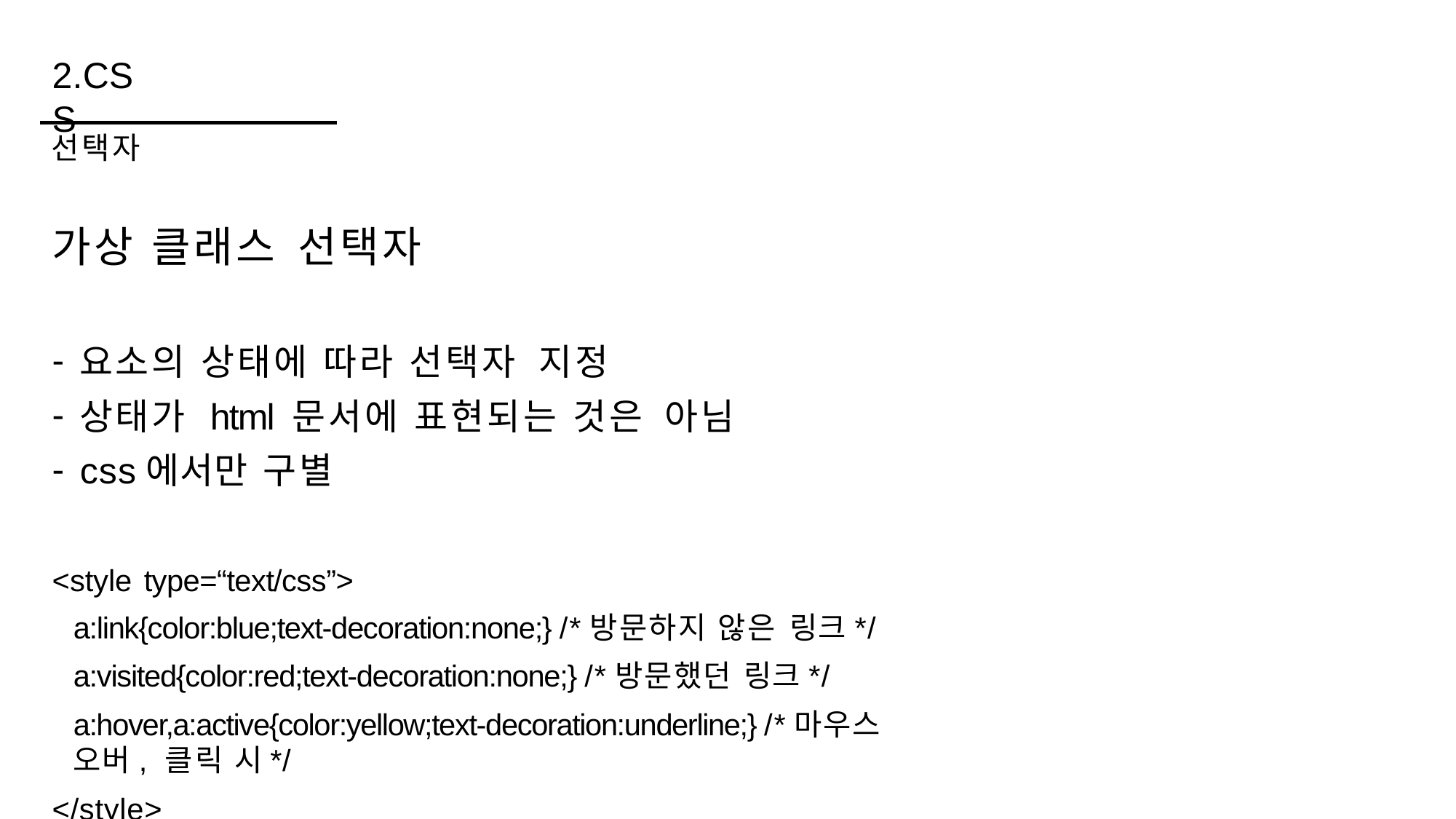

# 2.CSS

선택자

가상 클래스 선택자

요소의 상태에 따라 선택자 지정
상태가 html 문서에 표현되는 것은 아님
css에서만 구별

<style type=“text/css”>
a:link{color:blue;text-decoration:none;} /*방문하지 않은 링크*/  a:visited{color:red;text-decoration:none;} /*방문했던 링크*/
a:hover,a:active{color:yellow;text-decoration:underline;} /*마우스 오버, 클릭 시*/
</style>